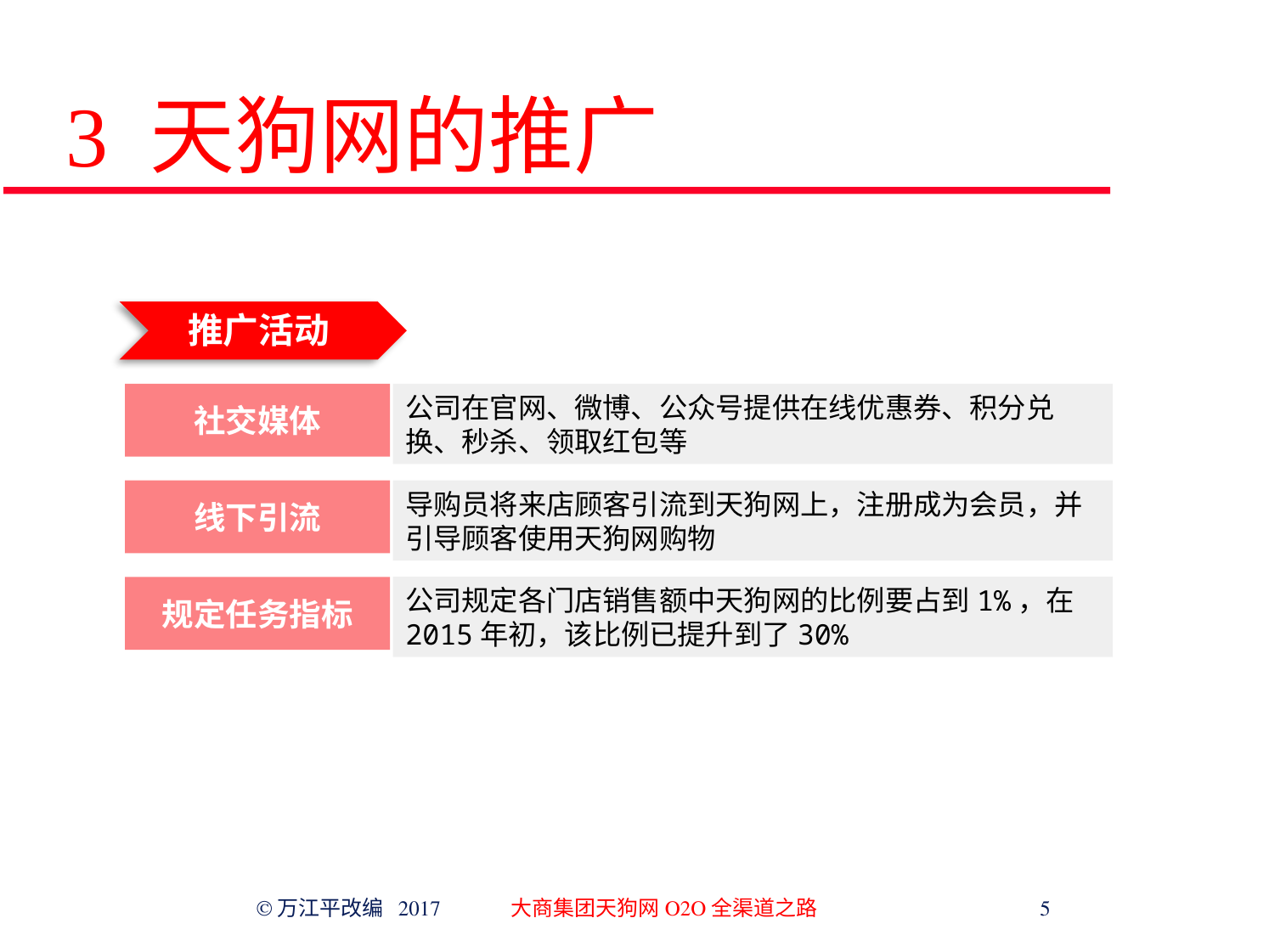

# 3 天狗网的推广

推广活动
社交媒体
公司在官网、微博、公众号提供在线优惠券、积分兑换、秒杀、领取红包等
线下引流
导购员将来店顾客引流到天狗网上，注册成为会员，并引导顾客使用天狗网购物
规定任务指标
公司规定各门店销售额中天狗网的比例要占到1%，在2015年初，该比例已提升到了30%